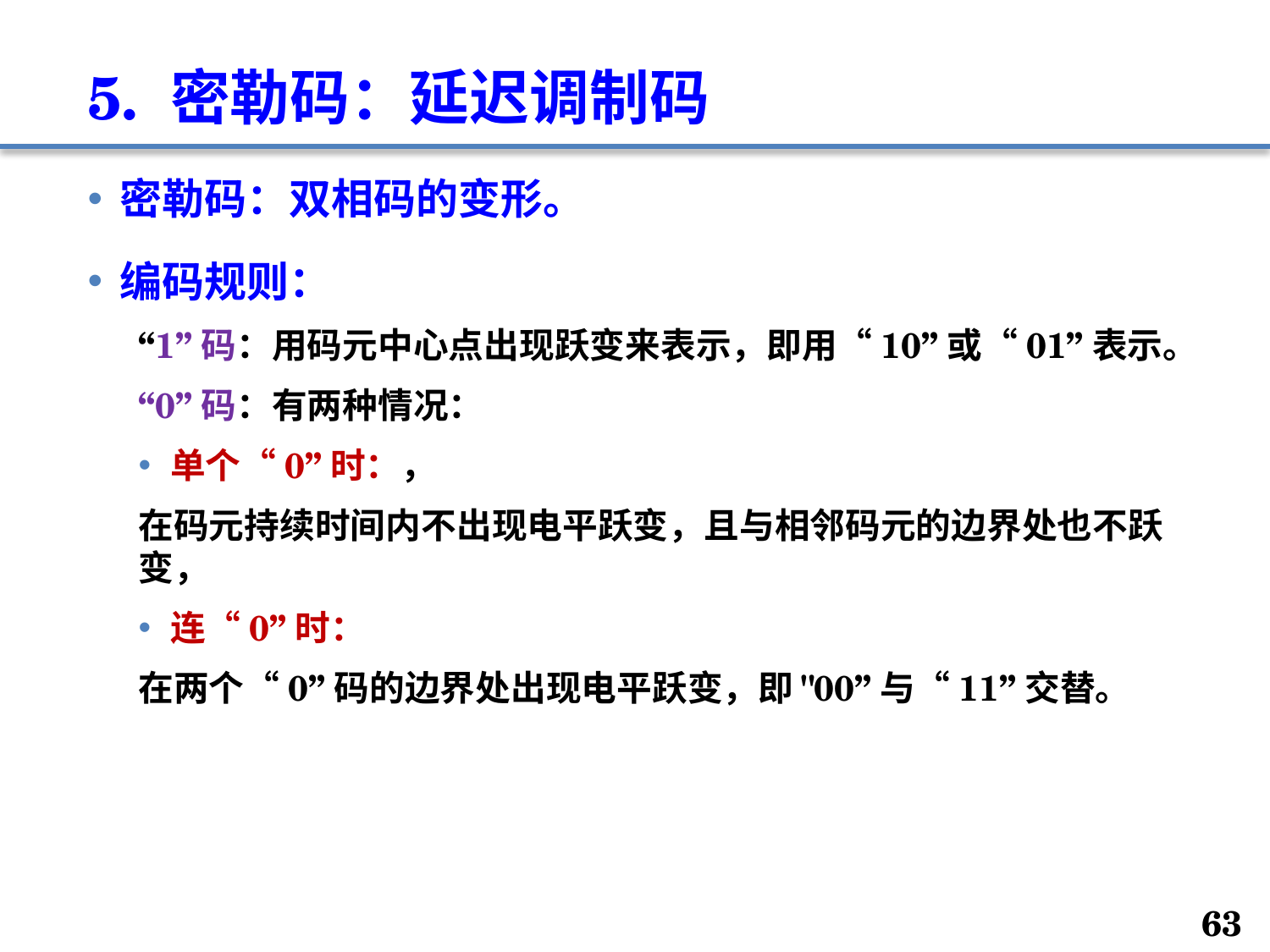

# 5. 密勒码：延迟调制码
密勒码：双相码的变形。
编码规则：
“1”码：用码元中心点出现跃变来表示，即用“10”或“01”表示。
“0”码：有两种情况：
单个“0”时：，
在码元持续时间内不出现电平跃变，且与相邻码元的边界处也不跃变，
连“0”时：
在两个“0”码的边界处出现电平跃变，即"00”与“11”交替。
63